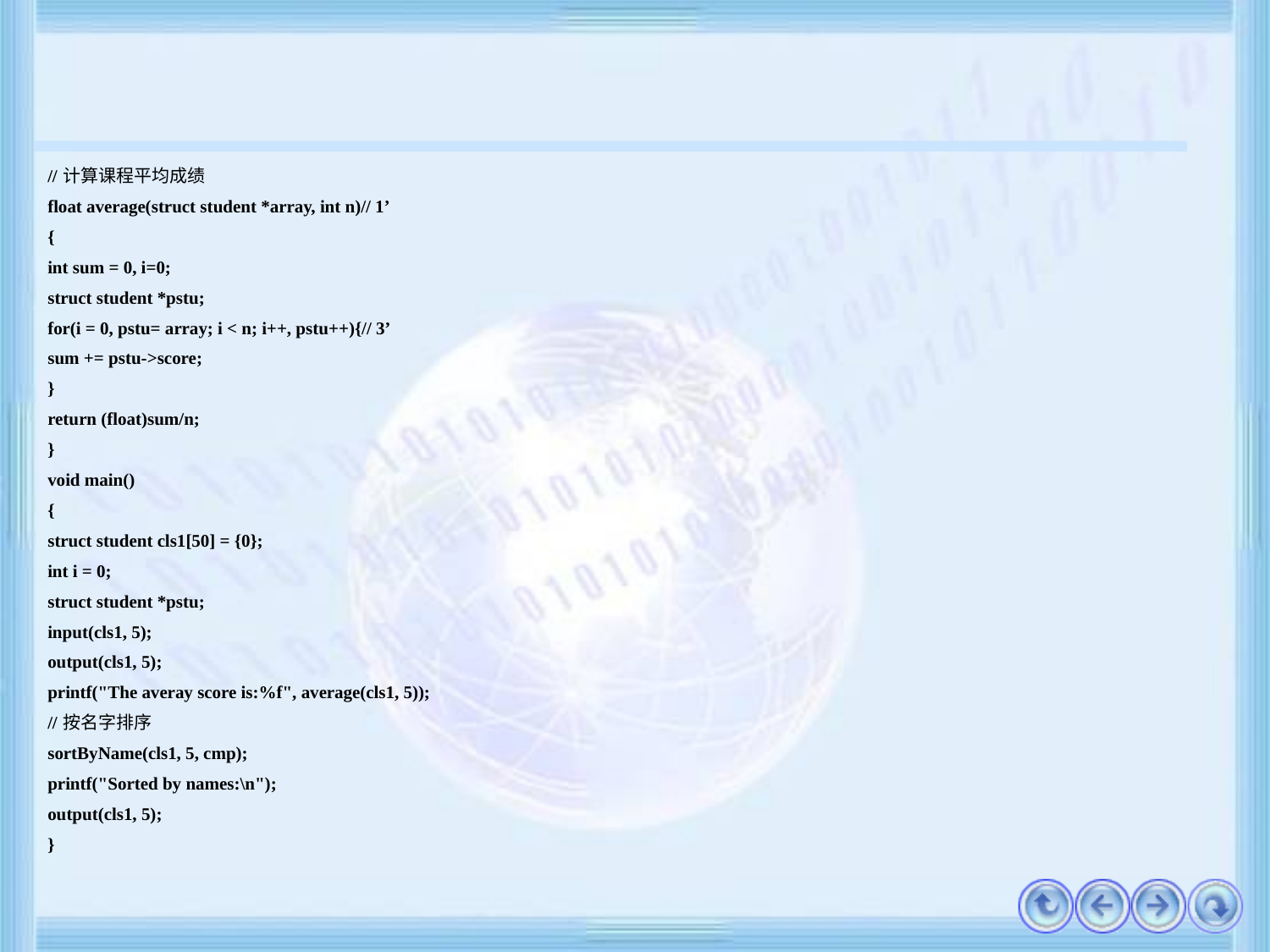

#
// 计算课程平均成绩
float average(struct student *array, int n)// 1’
{
int sum = 0, i=0;
struct student *pstu;
for(i = 0, pstu= array; i < n; i++, pstu++){// 3’
sum += pstu->score;
}
return (float)sum/n;
}
void main()
{
struct student cls1[50] = {0};
int i = 0;
struct student *pstu;
input(cls1, 5);
output(cls1, 5);
printf("The averay score is:%f", average(cls1, 5));
// 按名字排序
sortByName(cls1, 5, cmp);
printf("Sorted by names:\n");
output(cls1, 5);
}